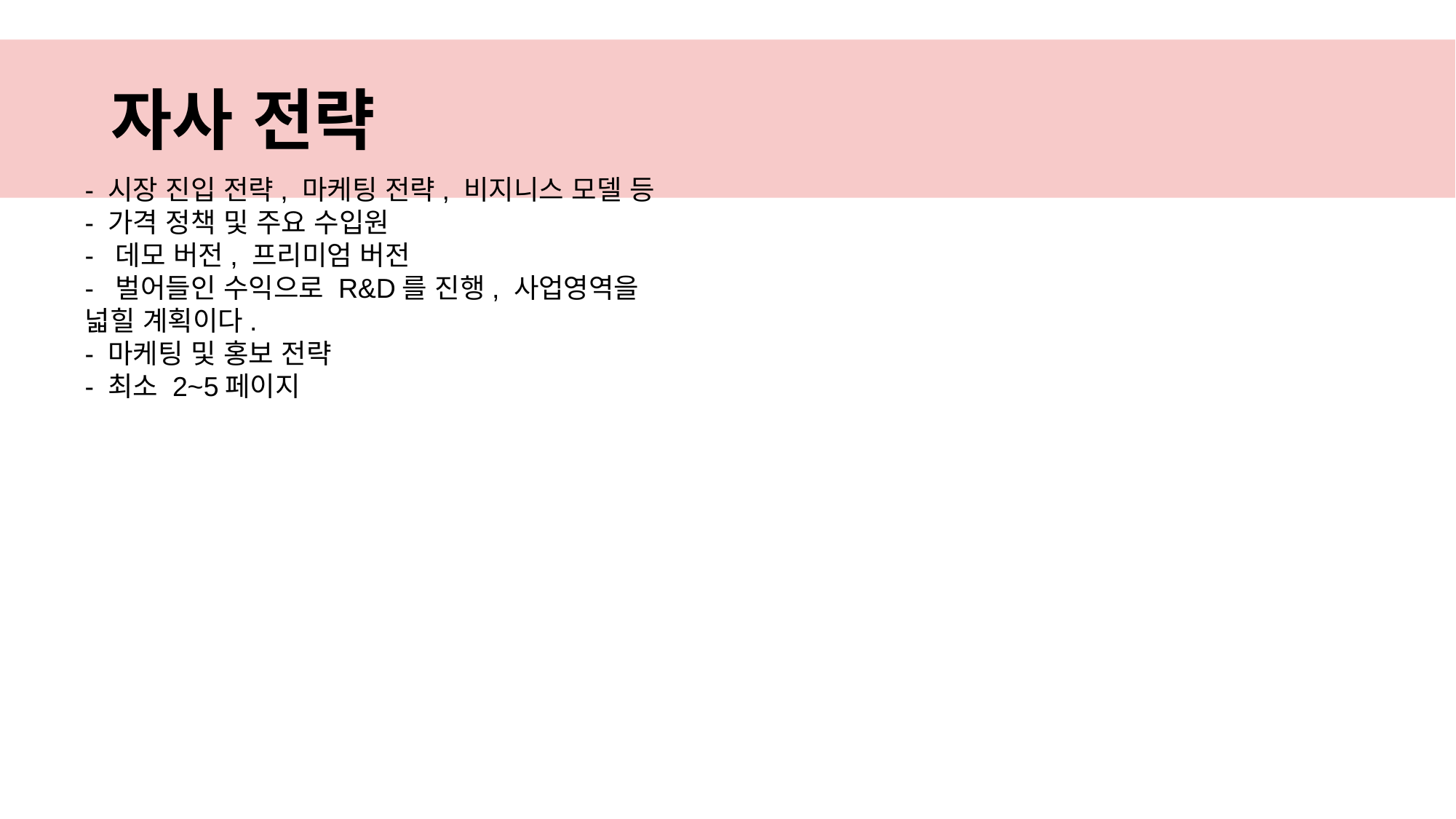

# 자사 전략
- 시장 진입 전략, 마케팅 전략, 비지니스 모델 등
- 가격 정책 및 주요 수입원
-  데모 버전, 프리미엄 버전
-  벌어들인 수익으로 R&D를 진행, 사업영역을 넓힐 계획이다.
- 마케팅 및 홍보 전략
- 최소 2~5페이지